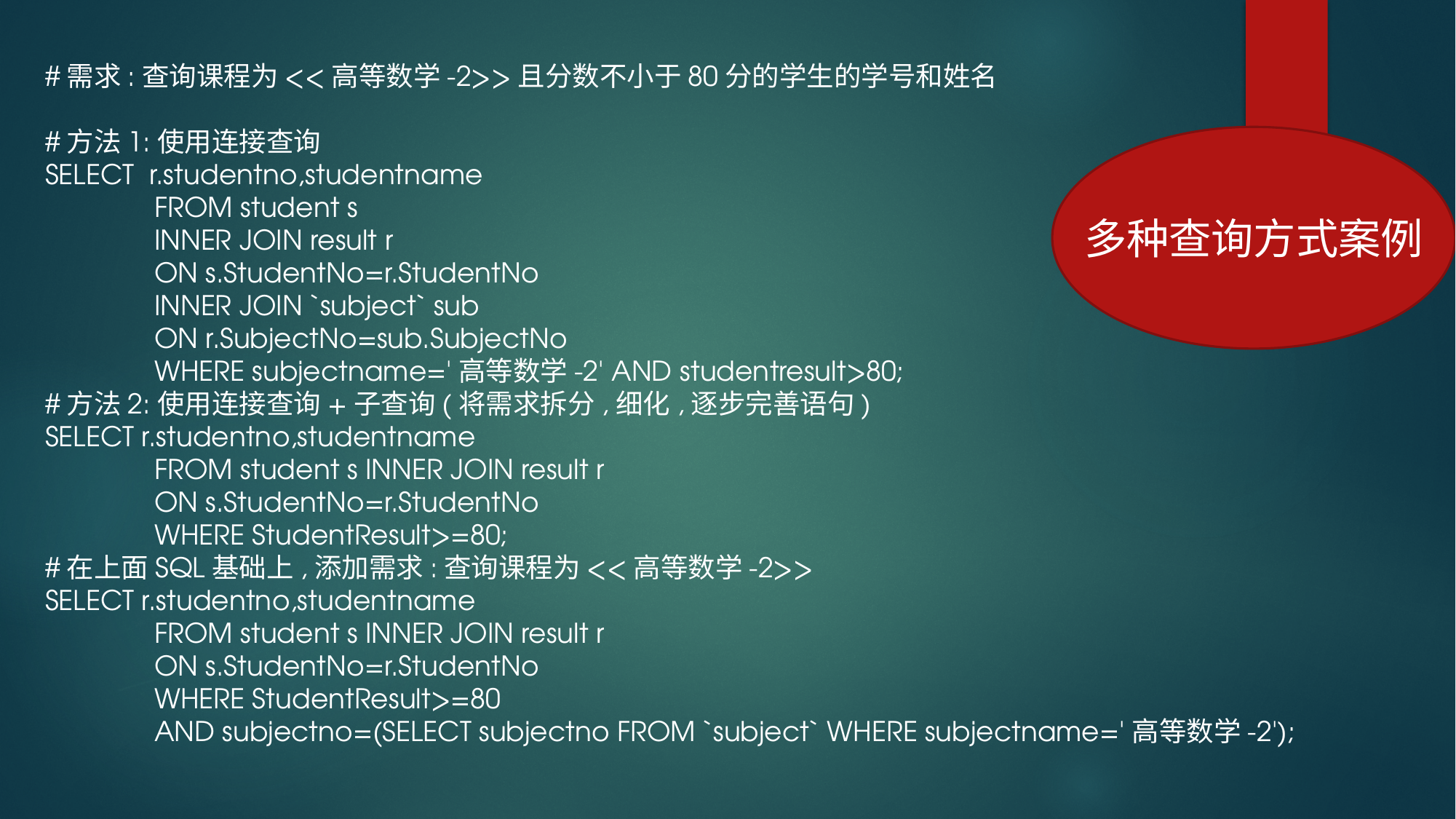

#需求:查询课程为<<高等数学-2>>且分数不小于80分的学生的学号和姓名

#方法1:使用连接查询
SELECT  r.studentno,studentname
	FROM student s
	INNER JOIN result r
	ON s.StudentNo=r.StudentNo
	INNER JOIN `subject` sub
	ON r.SubjectNo=sub.SubjectNo
	WHERE subjectname='高等数学-2' AND studentresult>80;
#方法2:使用连接查询+子查询(将需求拆分,细化,逐步完善语句)
SELECT r.studentno,studentname
	FROM student s INNER JOIN result r
	ON s.StudentNo=r.StudentNo
	WHERE StudentResult>=80;
#在上面SQL基础上,添加需求:查询课程为<<高等数学-2>>
SELECT r.studentno,studentname
	FROM student s INNER JOIN result r
	ON s.StudentNo=r.StudentNo
	WHERE StudentResult>=80
	AND subjectno=(SELECT subjectno FROM `subject` WHERE subjectname='高等数学-2');

多种查询方式案例